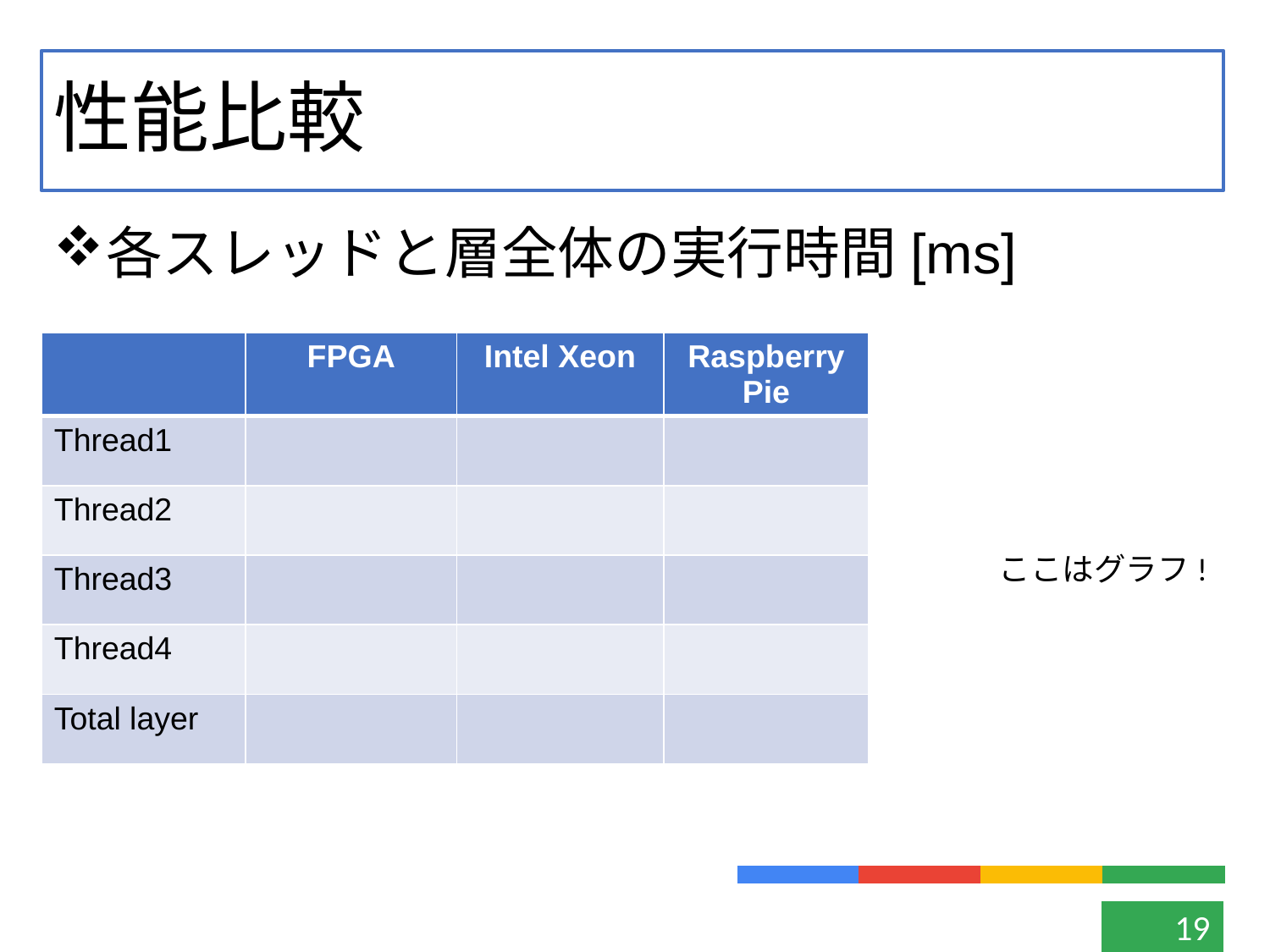

# 性能比較
各スレッドと層全体の実行時間[ms]

|  | FPGA | Intel Xeon | Raspberry Pie |
| --- | --- | --- | --- |
| Thread1 |  |  |  |
| Thread2 |  |  |  |
| Thread3 |  |  |  |
| Thread4 |  |  |  |
| Total layer |  |  |  |
ここはグラフ!
19